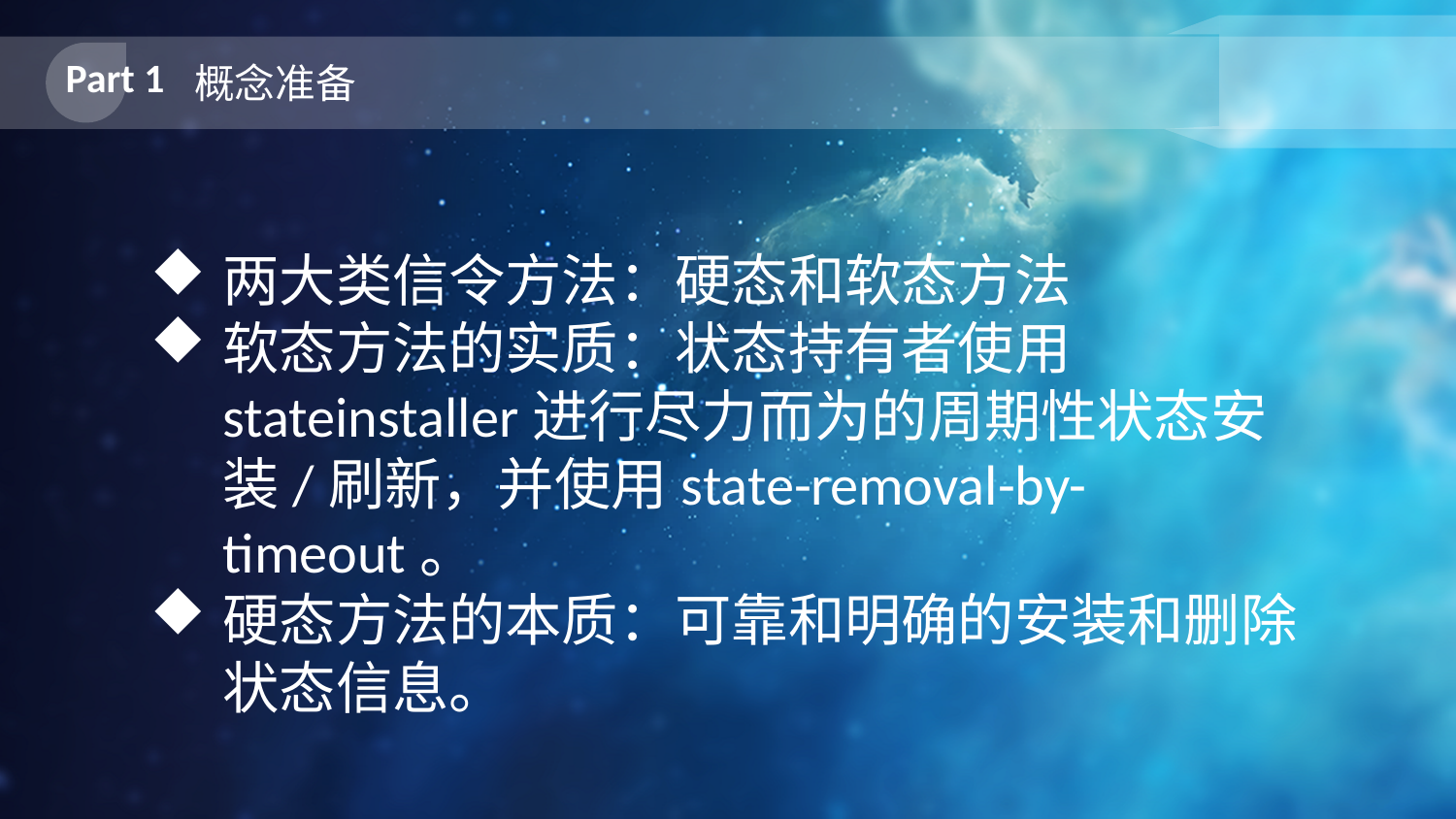

Part 1
概念准备
两大类信令方法：硬态和软态方法
软态方法的实质：状态持有者使用stateinstaller进行尽力而为的周期性状态安装/刷新，并使用state-removal-by-timeout。
硬态方法的本质：可靠和明确的安装和删除状态信息。